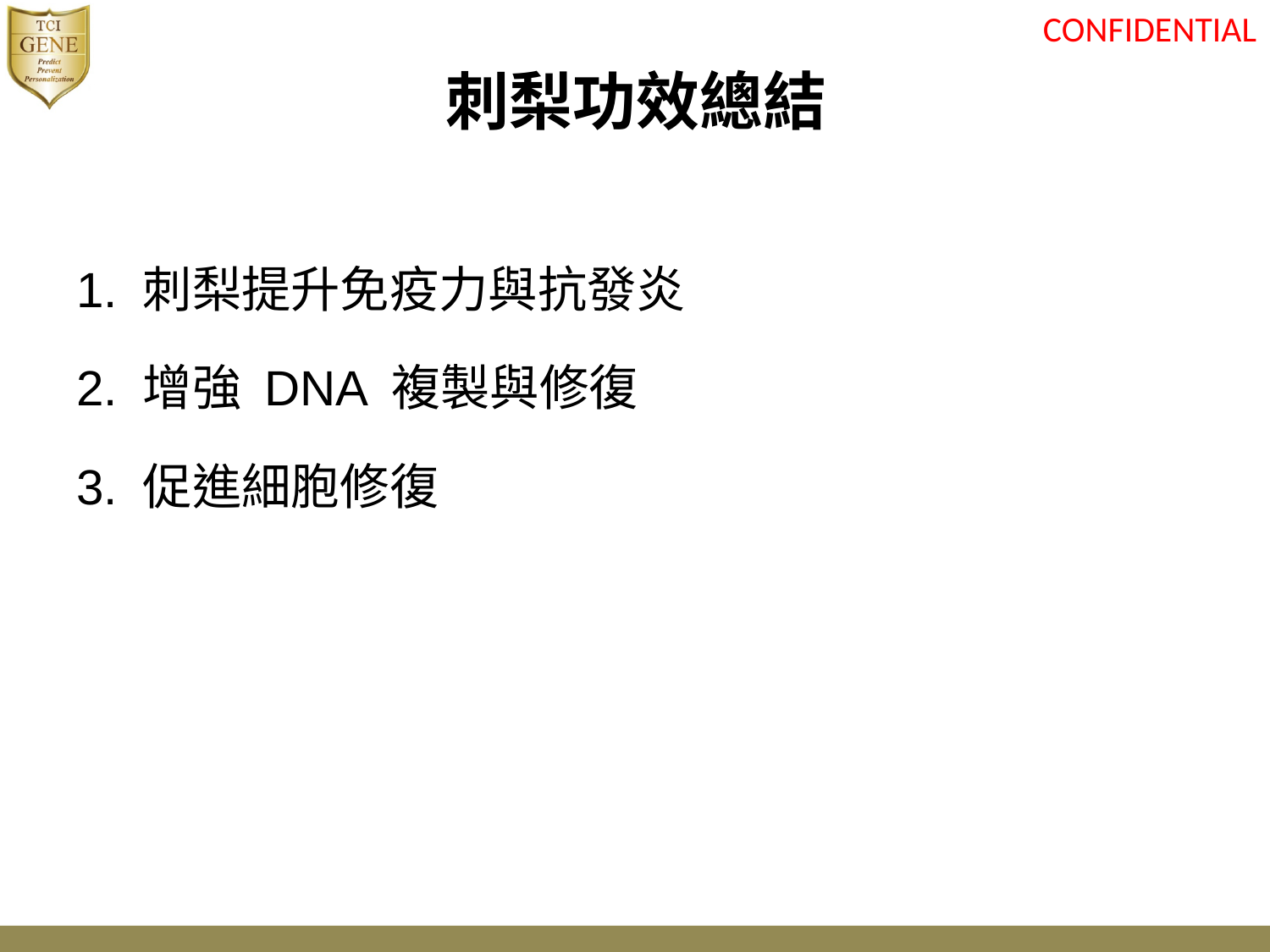

# 刺梨功效總結
1. 刺梨提升免疫力與抗發炎
2. 增強 DNA 複製與修復
3. 促進細胞修復